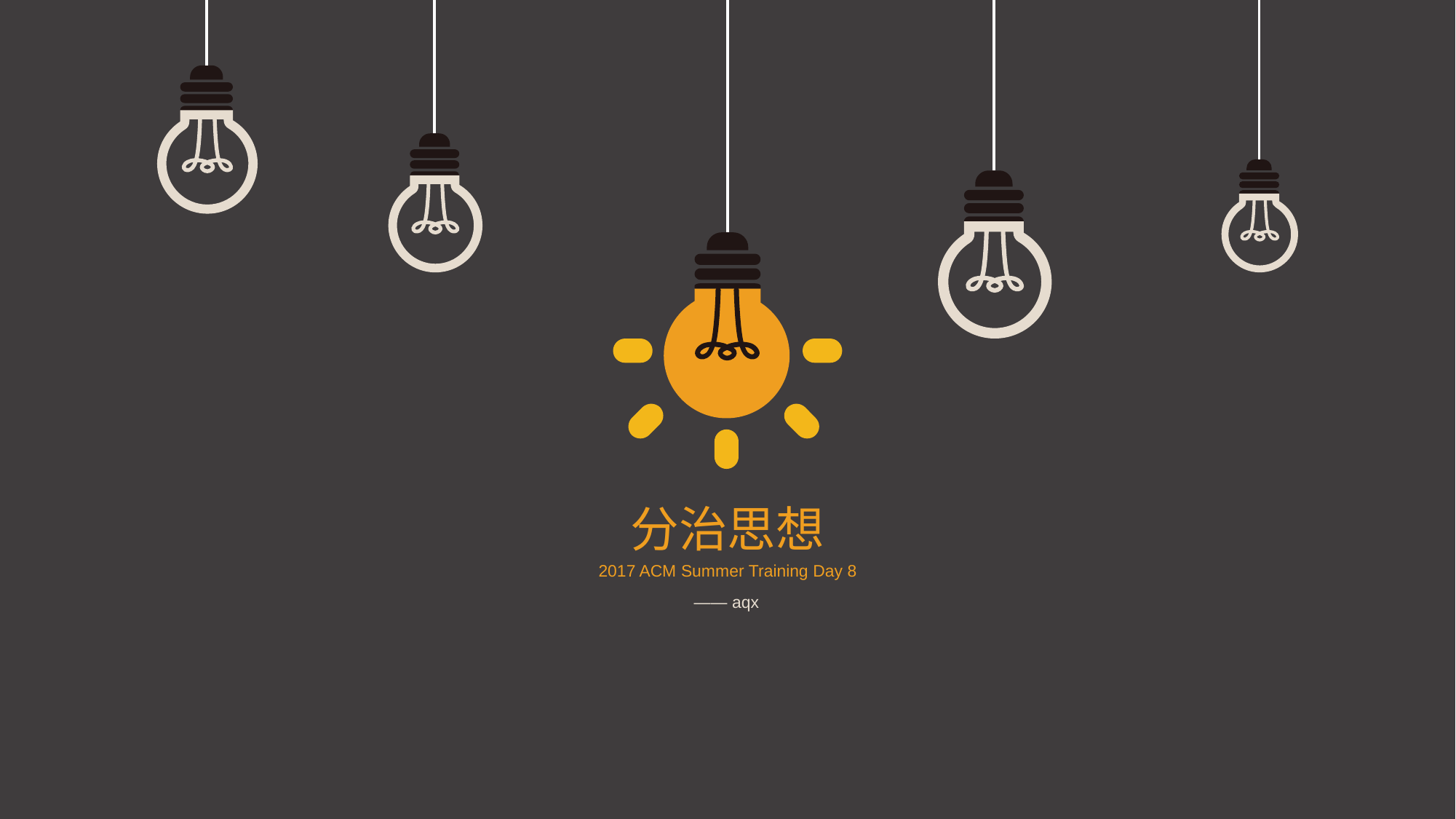

分治思想
2017 ACM Summer Training Day 8
—— aqx